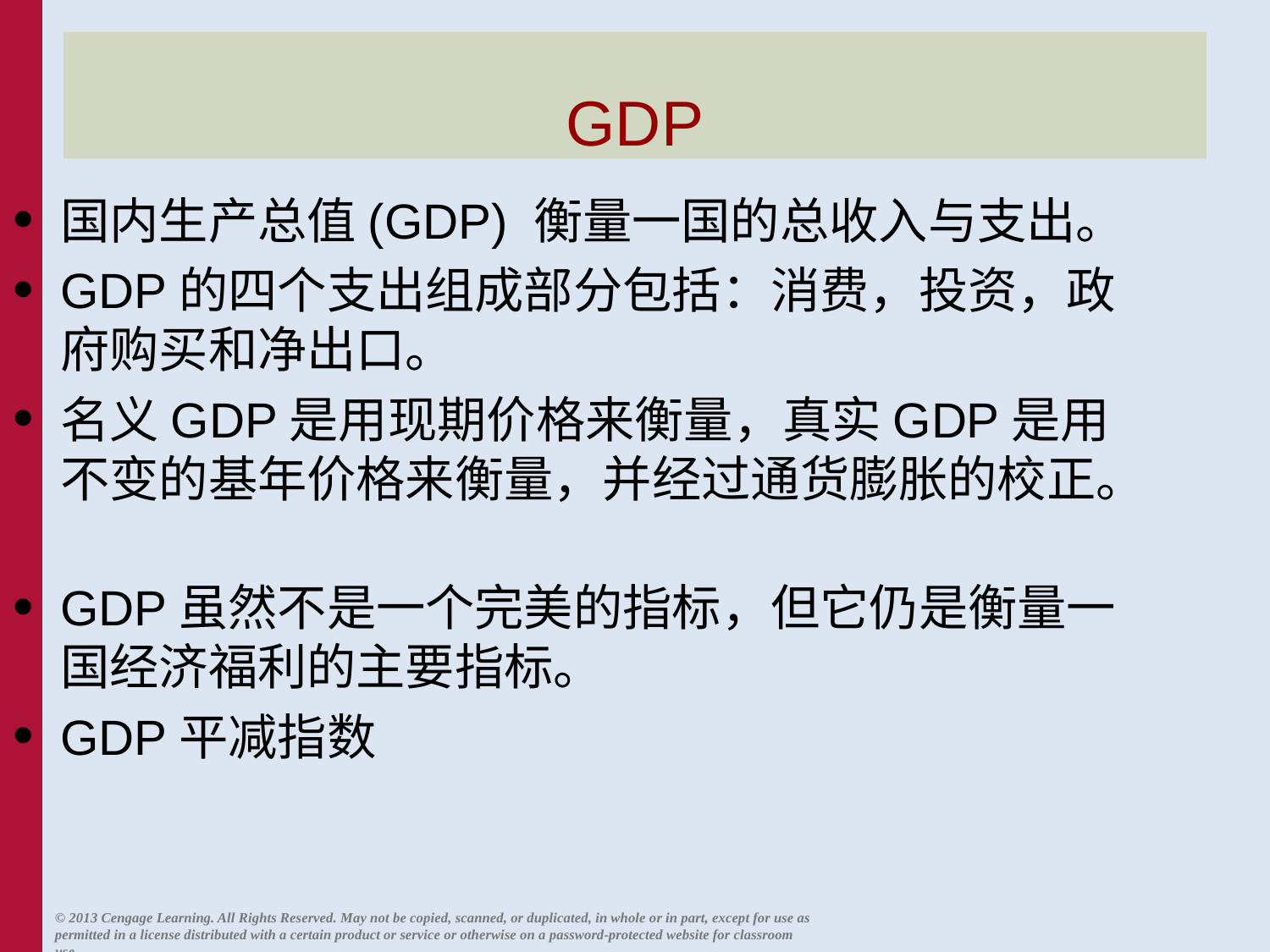

# GDP
国内生产总值(GDP) 衡量一国的总收入与支出。
GDP的四个支出组成部分包括：消费，投资，政府购买和净出口。
名义GDP是用现期价格来衡量，真实GDP是用不变的基年价格来衡量，并经过通货膨胀的校正。
GDP虽然不是一个完美的指标，但它仍是衡量一国经济福利的主要指标。
GDP平减指数

© 2013 Cengage Learning. All Rights Reserved. May not be copied, scanned, or duplicated, in whole or in part, except for use as permitted in a license distributed with a certain product or service or otherwise on a password-protected website for classroom use.